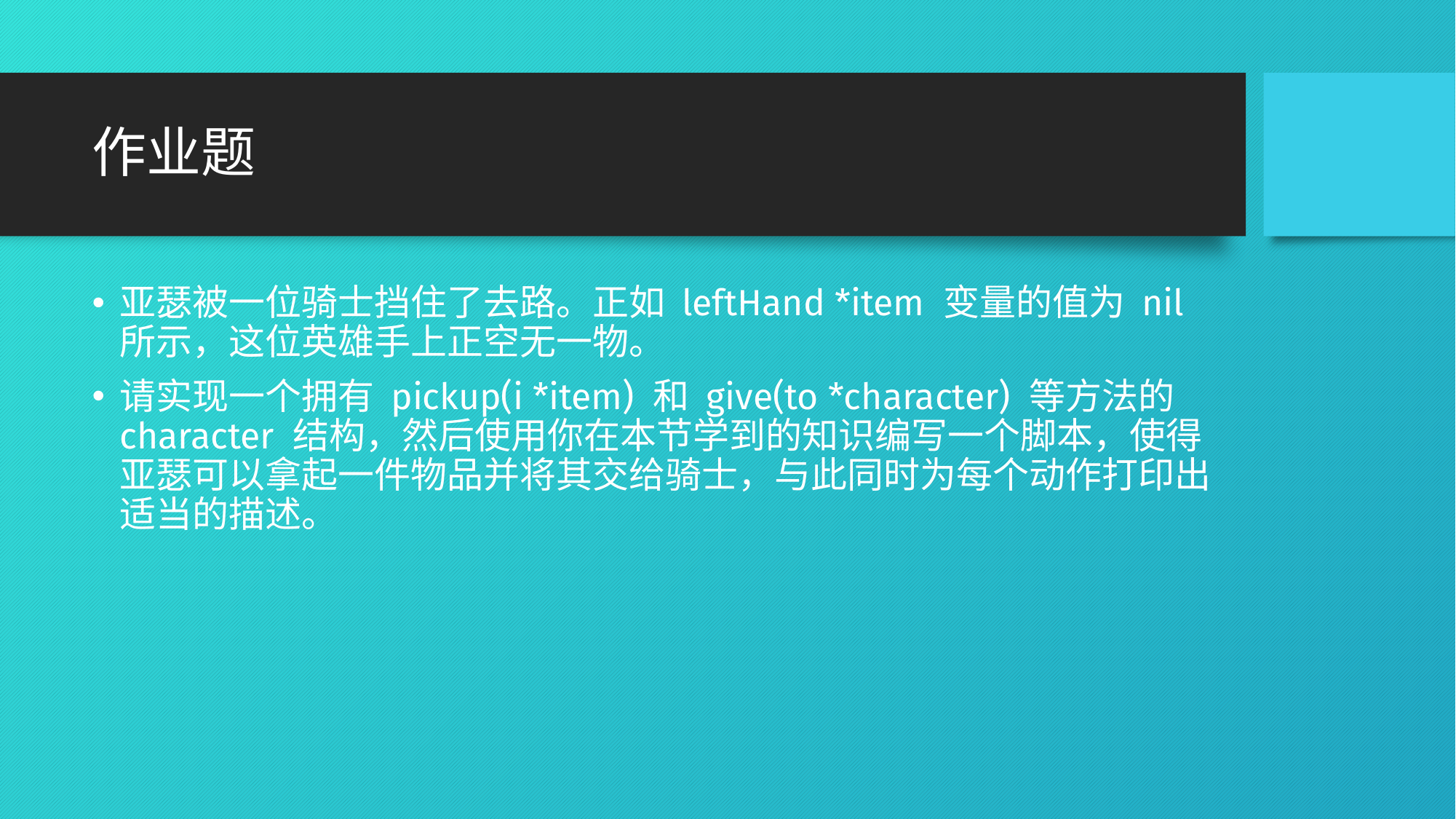

# 作业题
亚瑟被一位骑士挡住了去路。正如 leftHand *item 变量的值为 nil 所示，这位英雄手上正空无一物。
请实现一个拥有 pickup(i *item) 和 give(to *character) 等方法的 character 结构，然后使用你在本节学到的知识编写一个脚本，使得亚瑟可以拿起一件物品并将其交给骑士，与此同时为每个动作打印出适当的描述。